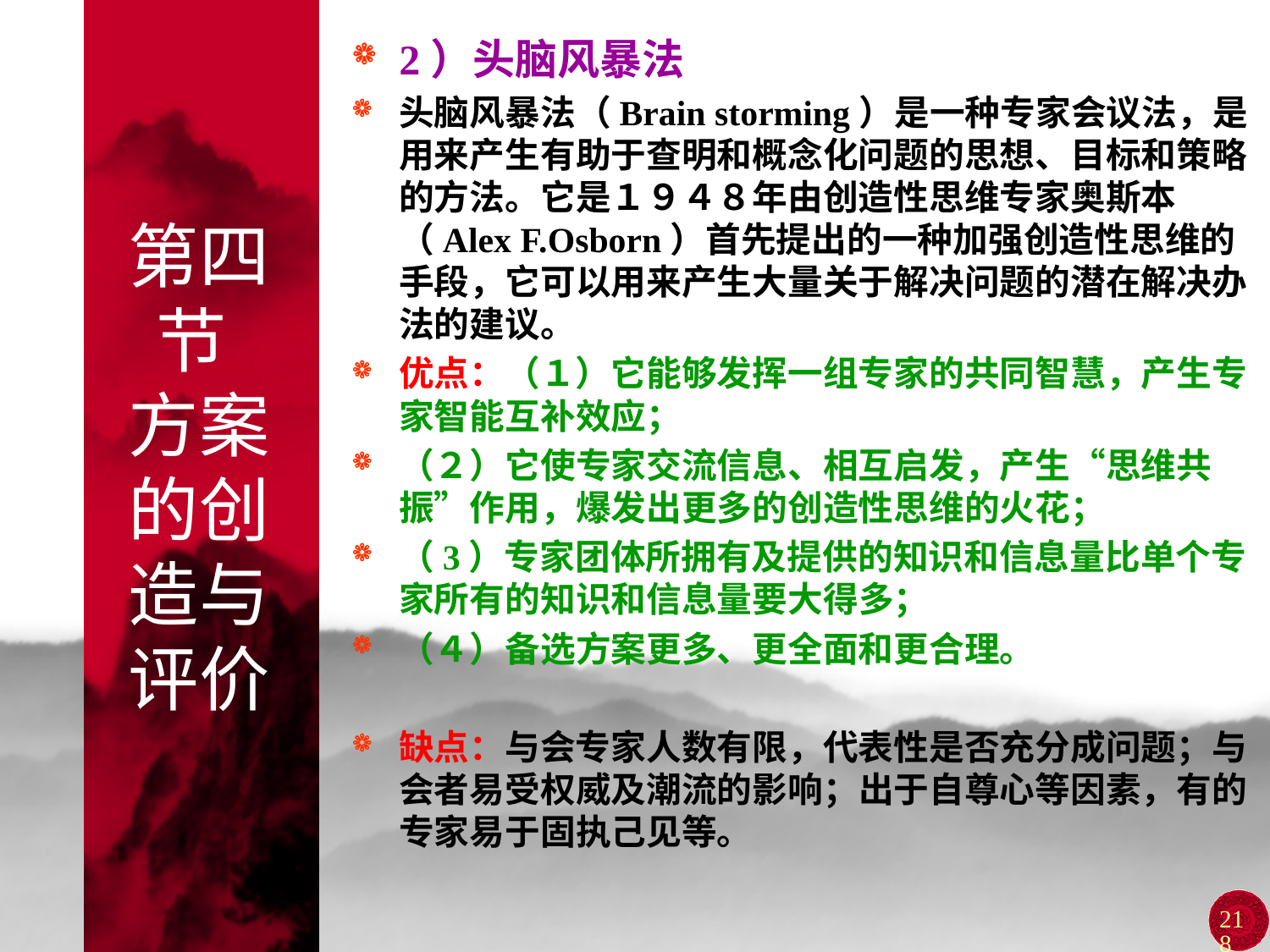

# 第四节  方案的创造与评价
2）头脑风暴法
头脑风暴法（Brain storming）是一种专家会议法，是用来产生有助于查明和概念化问题的思想、目标和策略的方法。它是１９４８年由创造性思维专家奥斯本（Alex F.Osborn）首先提出的一种加强创造性思维的手段，它可以用来产生大量关于解决问题的潜在解决办法的建议。
优点：（１）它能够发挥一组专家的共同智慧，产生专家智能互补效应；
（２）它使专家交流信息、相互启发，产生“思维共振”作用，爆发出更多的创造性思维的火花；
（3）专家团体所拥有及提供的知识和信息量比单个专家所有的知识和信息量要大得多；
（４）备选方案更多、更全面和更合理。

缺点：与会专家人数有限，代表性是否充分成问题；与会者易受权威及潮流的影响；出于自尊心等因素，有的专家易于固执己见等。

218